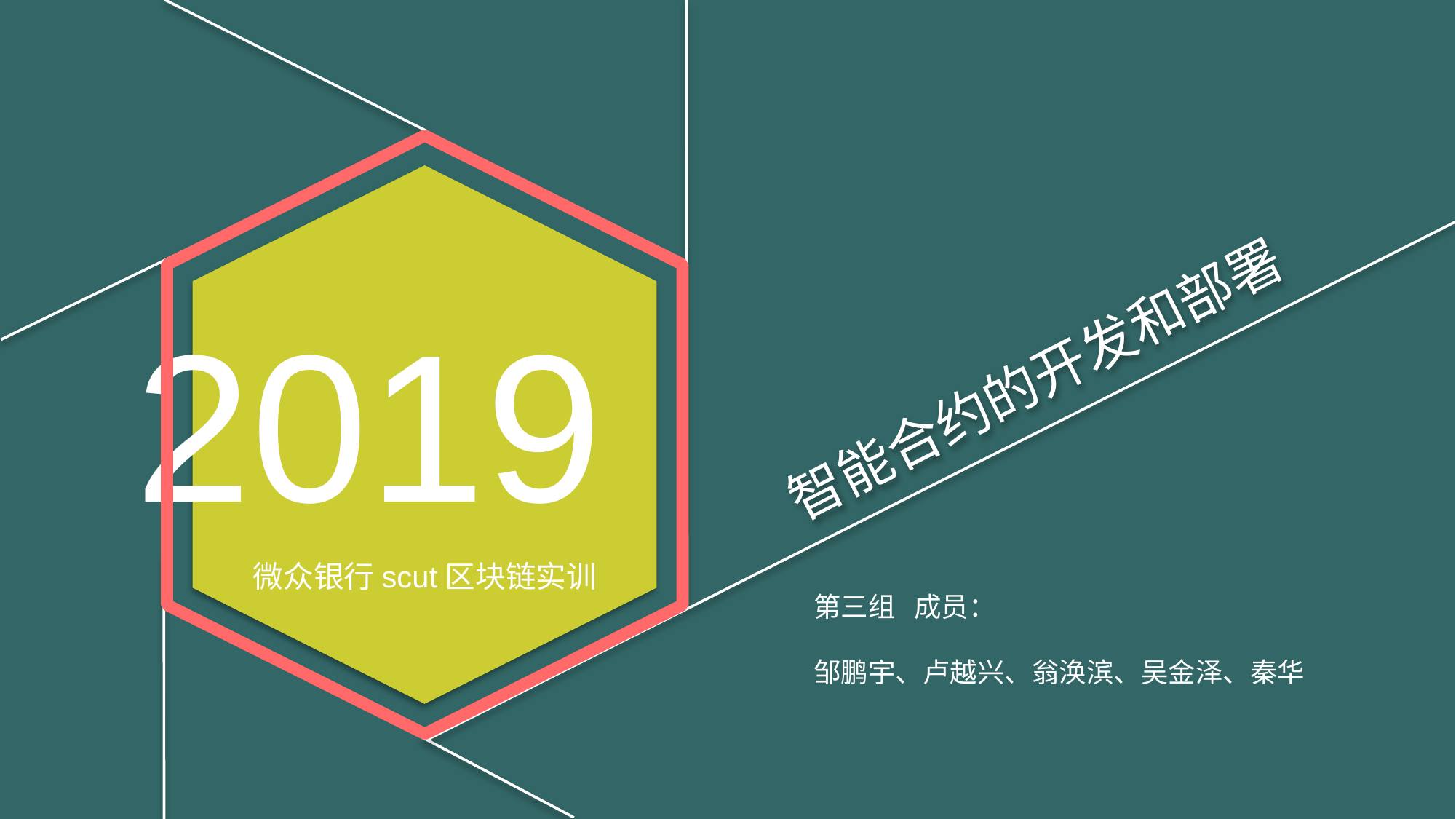

2019
智能合约的开发和部署
微众银行scut区块链实训

第三组   成员：

邹鹏宇、卢越兴、翁涣滨、吴金泽、秦华